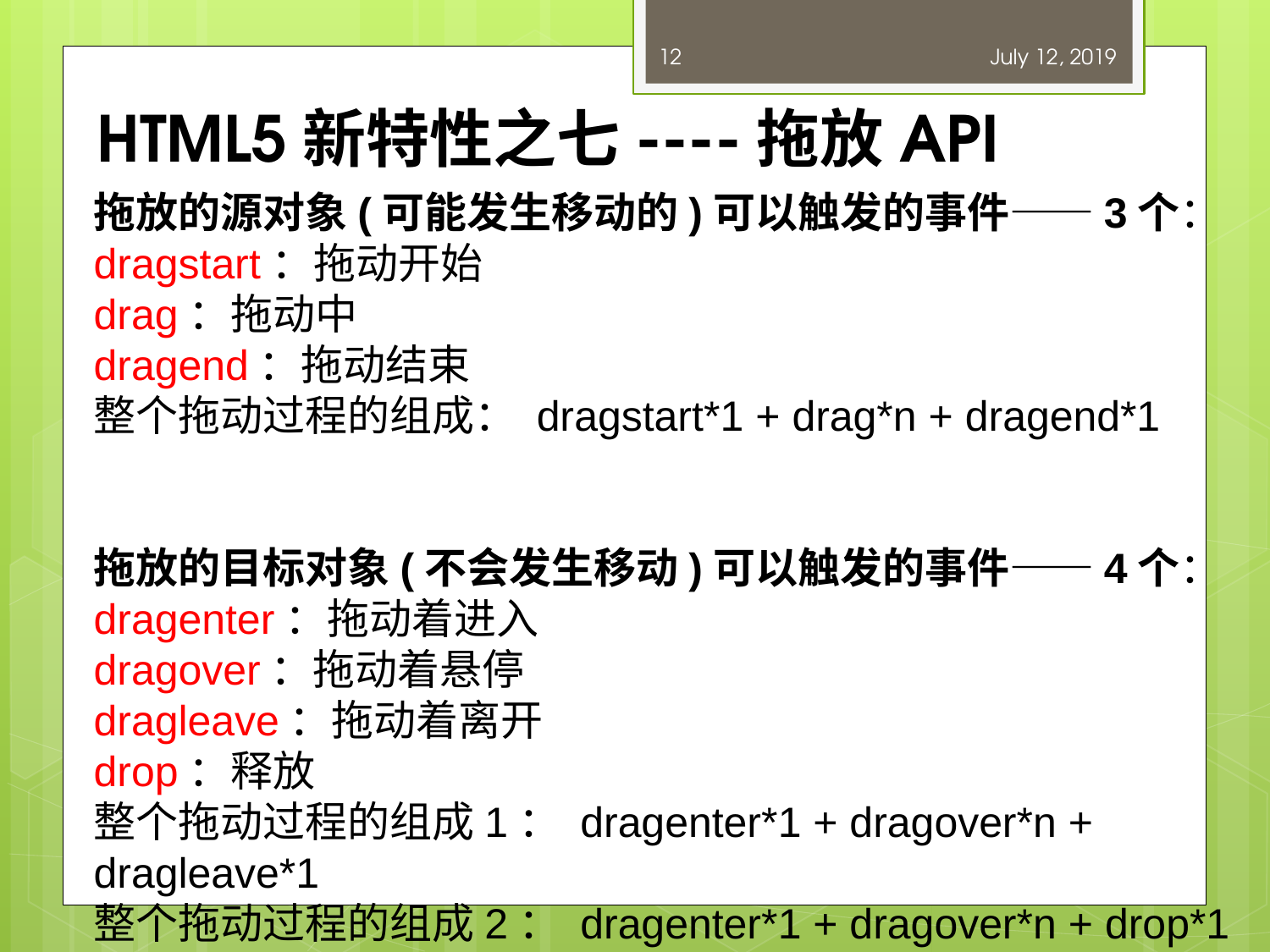

12
July 12, 2019
HTML5新特性之七----拖放API
拖放的源对象(可能发生移动的)可以触发的事件——3个：
dragstart：拖动开始
drag：拖动中
dragend：拖动结束
整个拖动过程的组成： dragstart*1 + drag*n + dragend*1

拖放的目标对象(不会发生移动)可以触发的事件——4个：
dragenter：拖动着进入
dragover：拖动着悬停
dragleave：拖动着离开
drop：释放
整个拖动过程的组成1： dragenter*1 + dragover*n + dragleave*1
整个拖动过程的组成2： dragenter*1 + dragover*n + drop*1